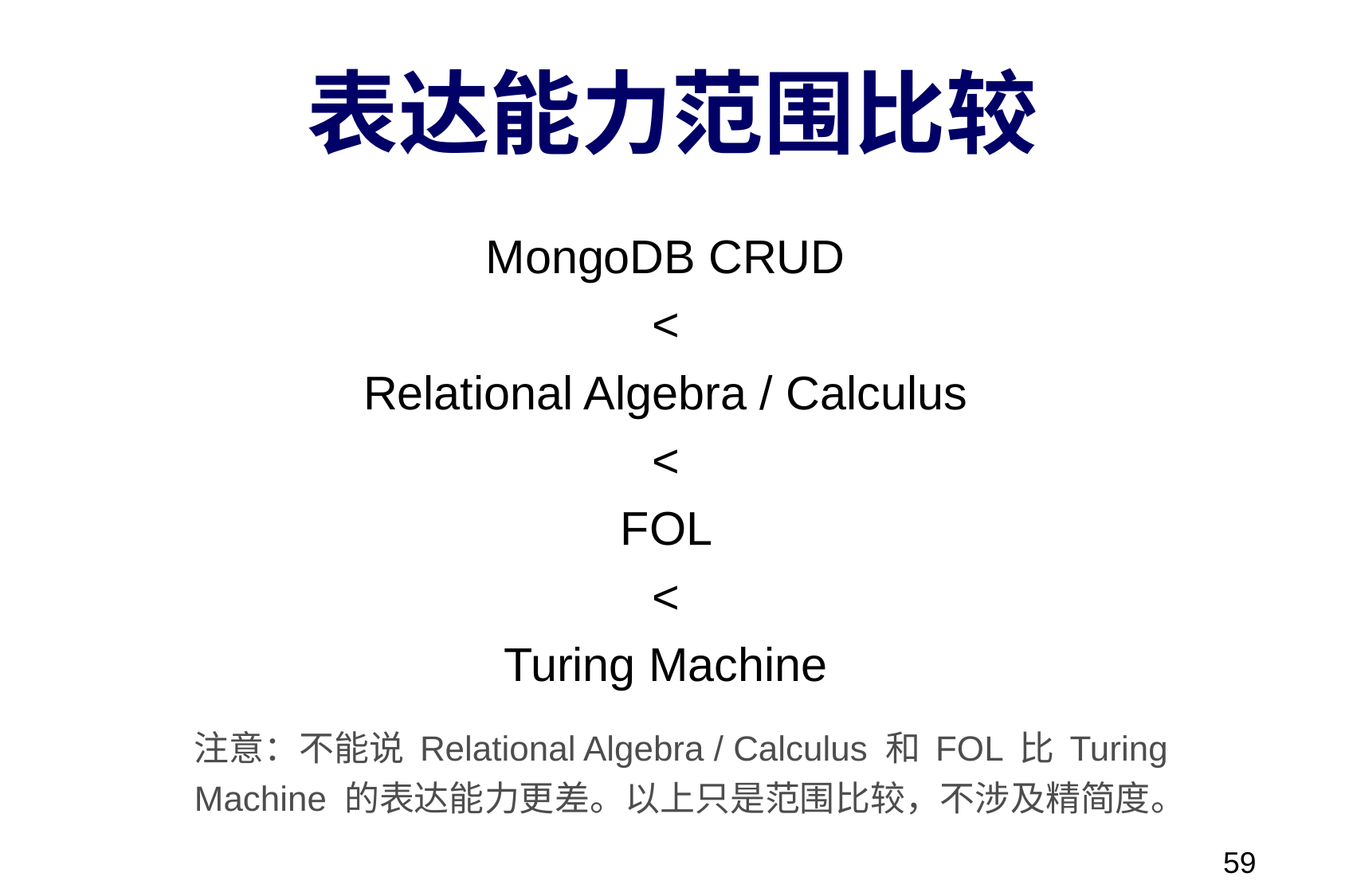

# 表达能力范围比较
MongoDB CRUD
<
Relational Algebra / Calculus
<
FOL
<
Turing Machine

注意：不能说 Relational Algebra / Calculus 和 FOL 比 Turing Machine 的表达能力更差。以上只是范围比较，不涉及精简度。

59